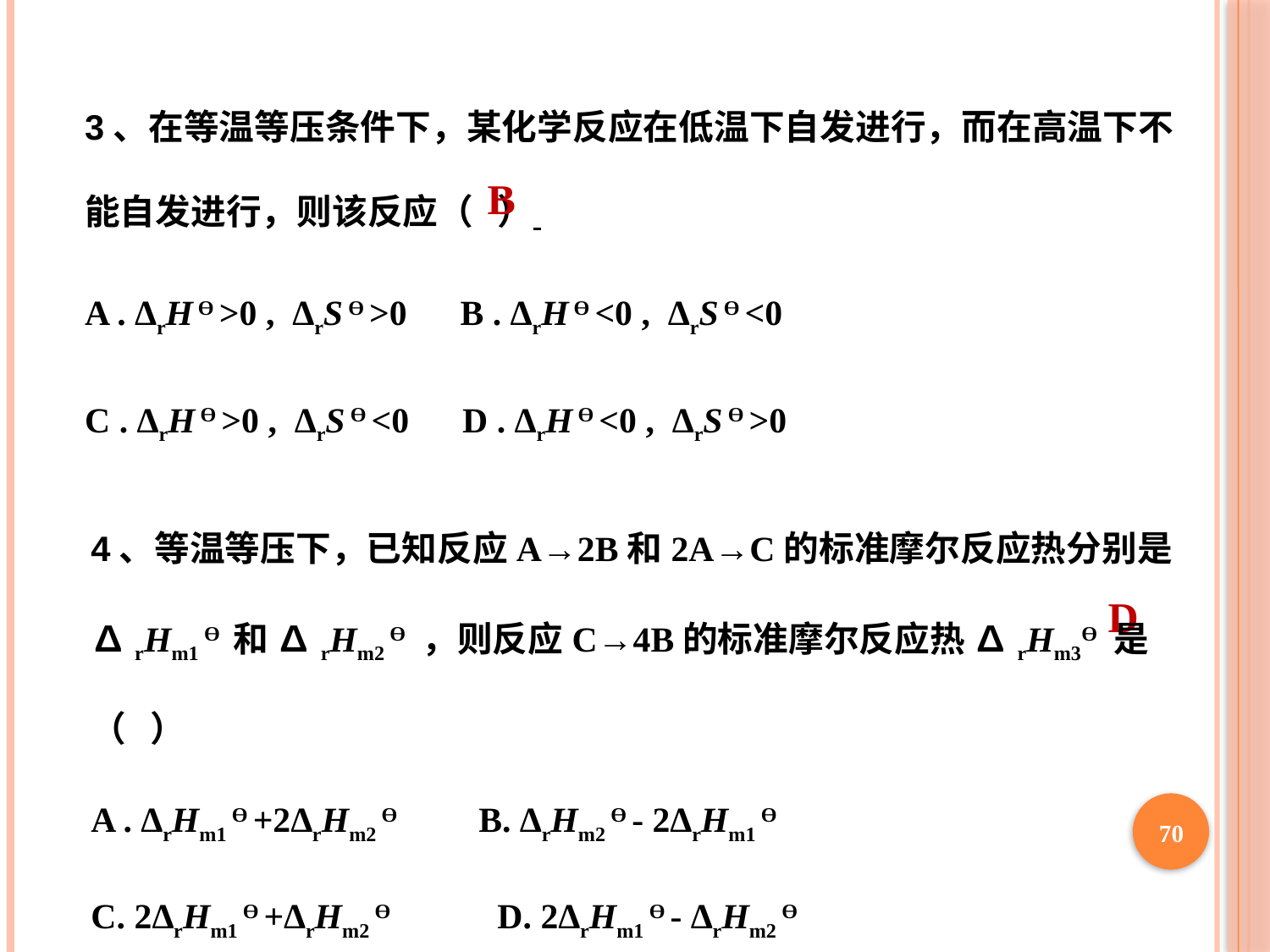

3、在等温等压条件下，某化学反应在低温下自发进行，而在高温下不能自发进行，则该反应（   ）
A . ∆rH ϴ >0 ,  ∆rS ϴ >0      B . ∆rH ϴ <0 ,  ∆rS ϴ <0
C . ∆rH ϴ >0 ,  ∆rS ϴ <0      D . ∆rH ϴ <0 ,  ∆rS ϴ >0

B
4、等温等压下，已知反应A→2B和2A→C的标准摩尔反应热分别是 ∆rHm1 ϴ 和 ∆rHm2 ϴ ，则反应C→4B的标准摩尔反应热 ∆rHm3ϴ 是（   ）
A . ∆rHm1 ϴ +2∆rHm2 ϴ                B. ∆rHm2 ϴ - 2∆rHm1 ϴ
C. 2∆rHm1 ϴ +∆rHm2 ϴ            D. 2∆rHm1 ϴ - ∆rHm2 ϴ
D
70